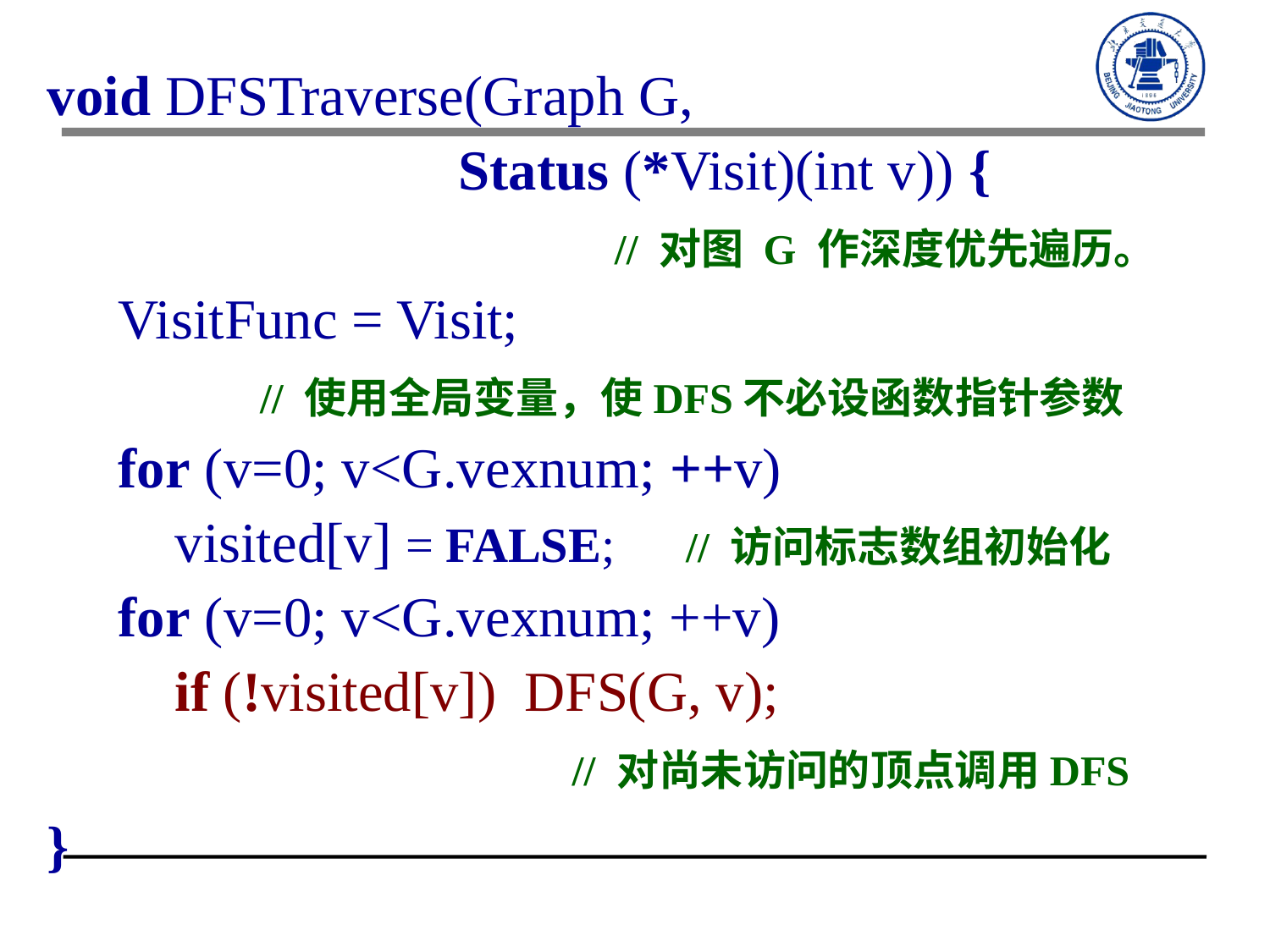

void DFSTraverse(Graph G,
                             Status (*Visit)(int v)) {
                                        // 对图 G 作深度优先遍历。
     VisitFunc = Visit;
               // 使用全局变量，使DFS不必设函数指针参数
     for (v=0; v<G.vexnum; ++v)
         visited[v] = FALSE;     // 访问标志数组初始化
     for (v=0; v<G.vexnum; ++v)
         if (!visited[v])  DFS(G, v);
                                     // 对尚未访问的顶点调用DFS
}